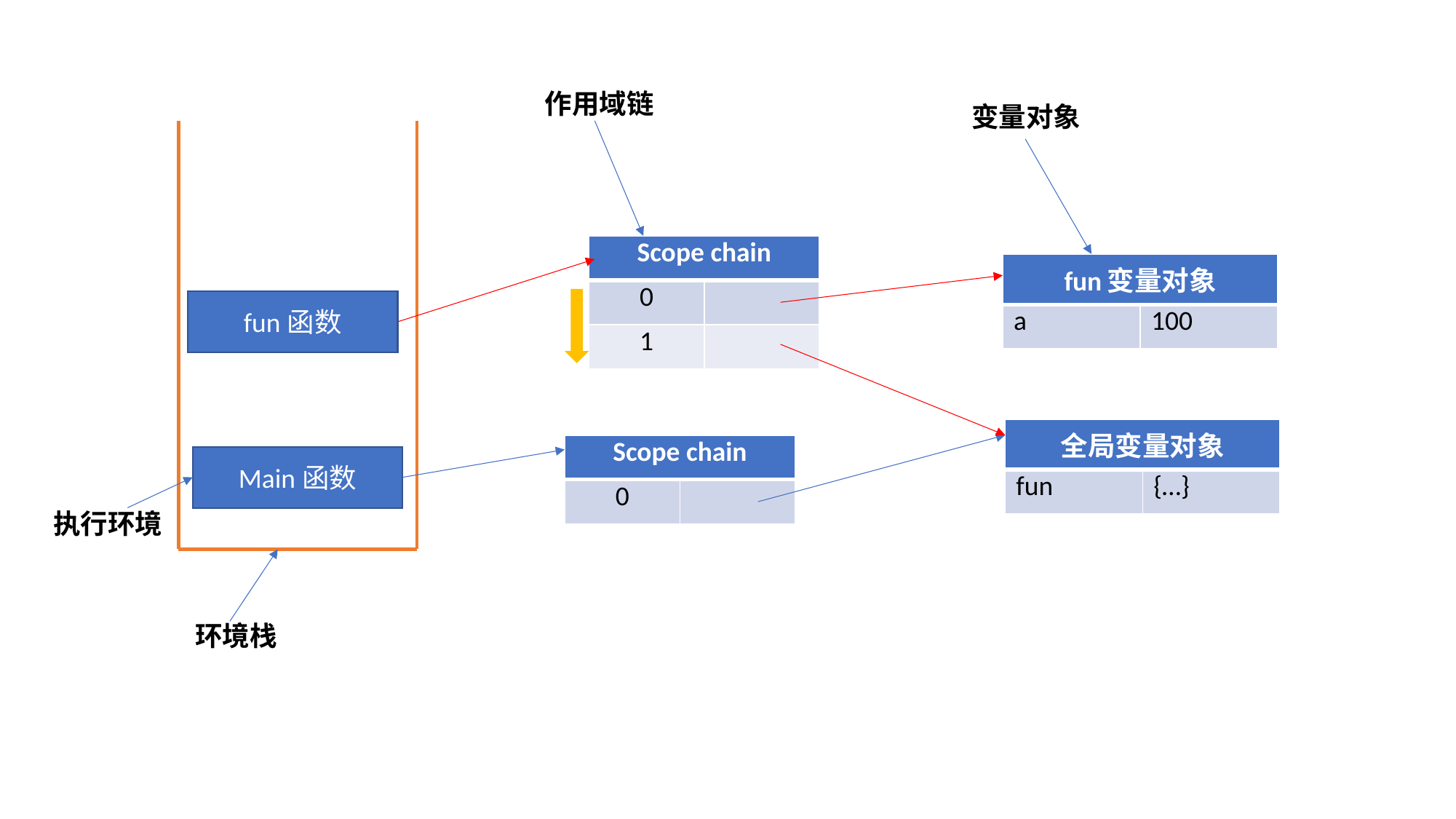

作用域链
变量对象
| Scope chain |  |
| --- | --- |
| 0 |  |
| 1 |  |
| fun变量对象 |  |
| --- | --- |
| a | 100 |

fun函数
| 全局变量对象 |  |
| --- | --- |
| fun | {…} |
| Scope chain |  |
| --- | --- |
| 0 |  |
Main函数
执行环境
环境栈